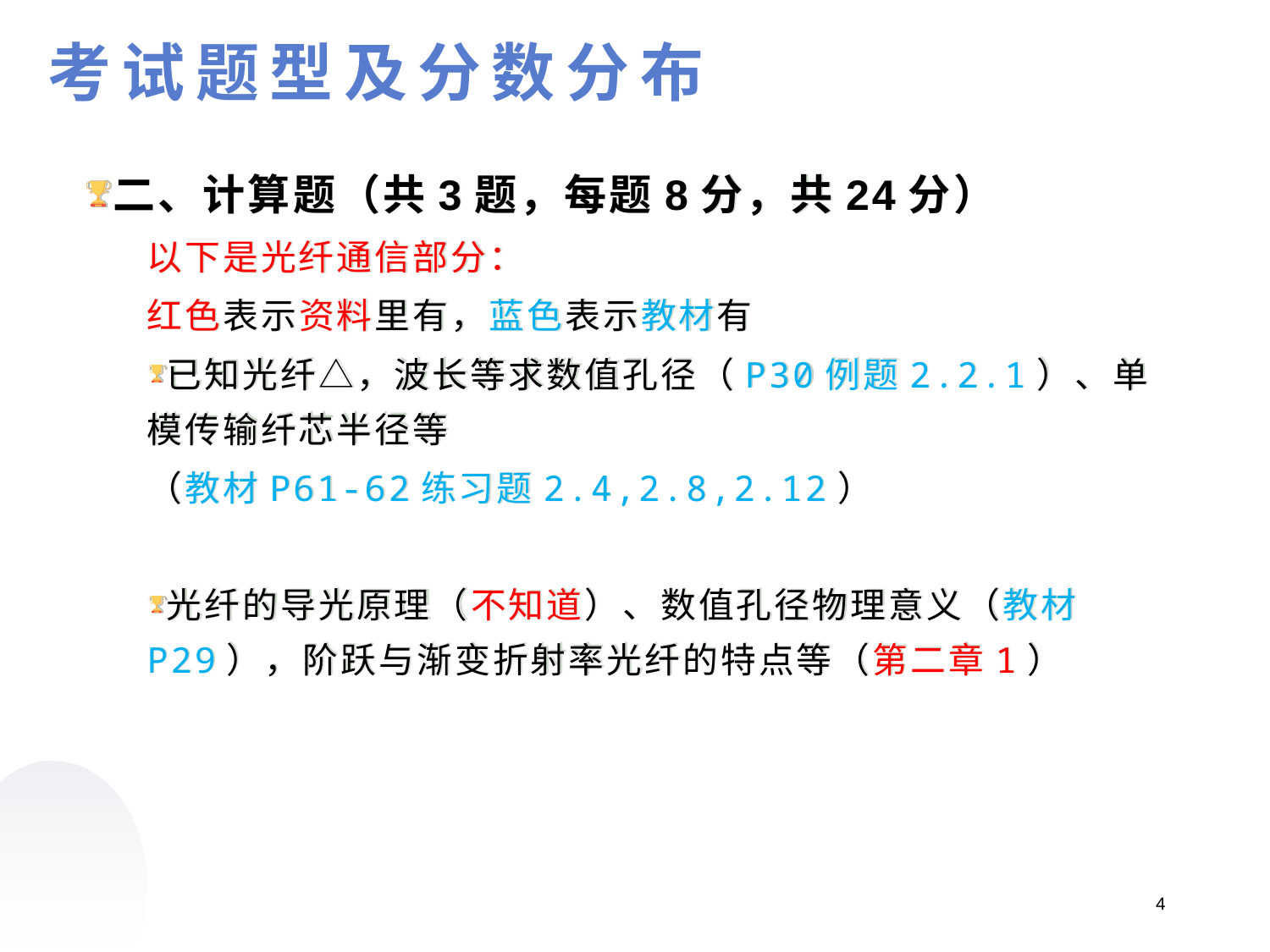

考试题型及分数分布
二、计算题（共3题，每题8分，共24分）
以下是光纤通信部分：
红色表示资料里有，蓝色表示教材有
已知光纤△，波长等求数值孔径（P30例题2.2.1）、单模传输纤芯半径等
（教材P61-62练习题2.4,2.8,2.12）

光纤的导光原理（不知道）、数值孔径物理意义（教材P29），阶跃与渐变折射率光纤的特点等（第二章1）

4